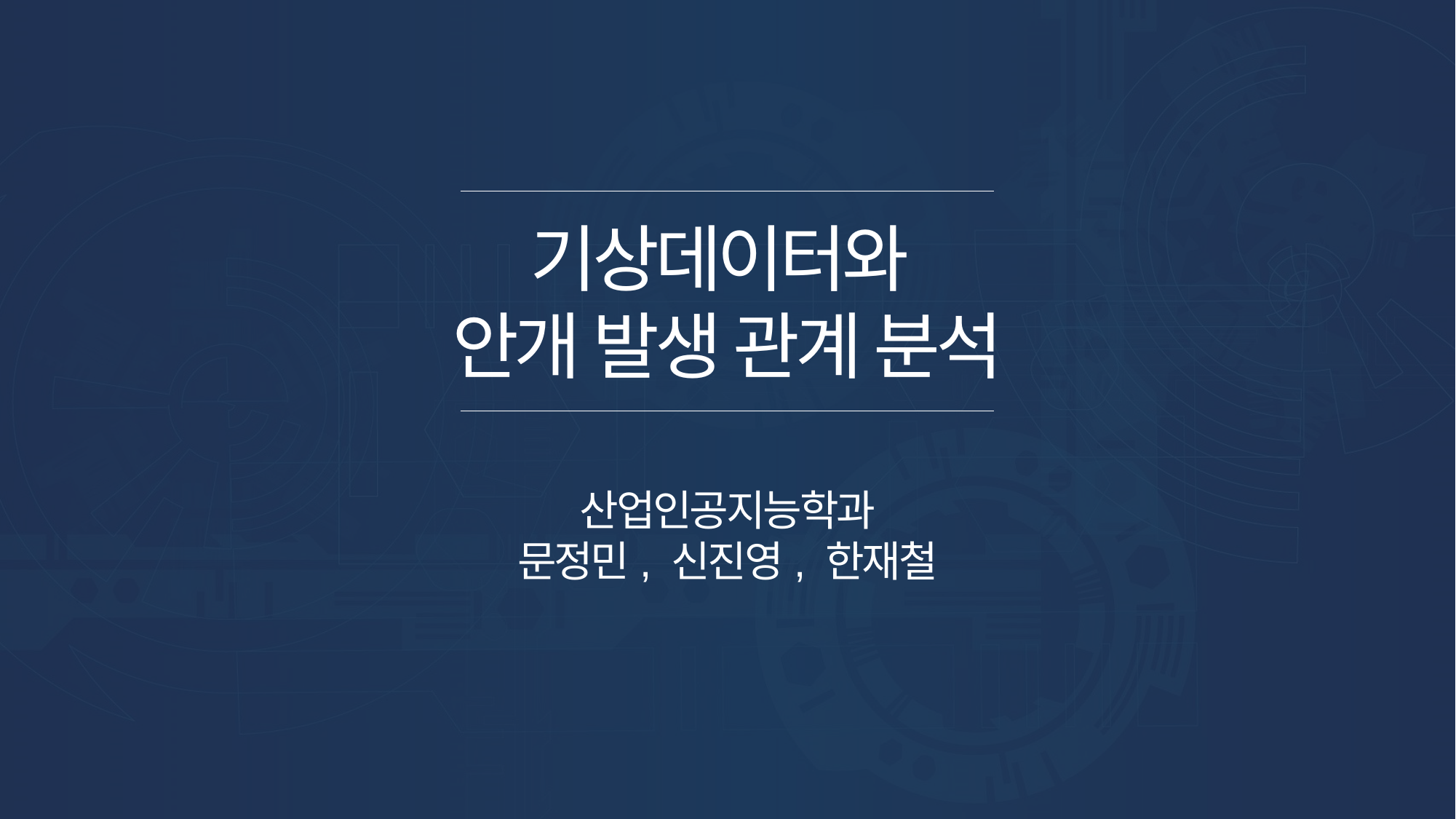

기상데이터와
안개 발생 관계 분석
산업인공지능학과
문정민, 신진영, 한재철